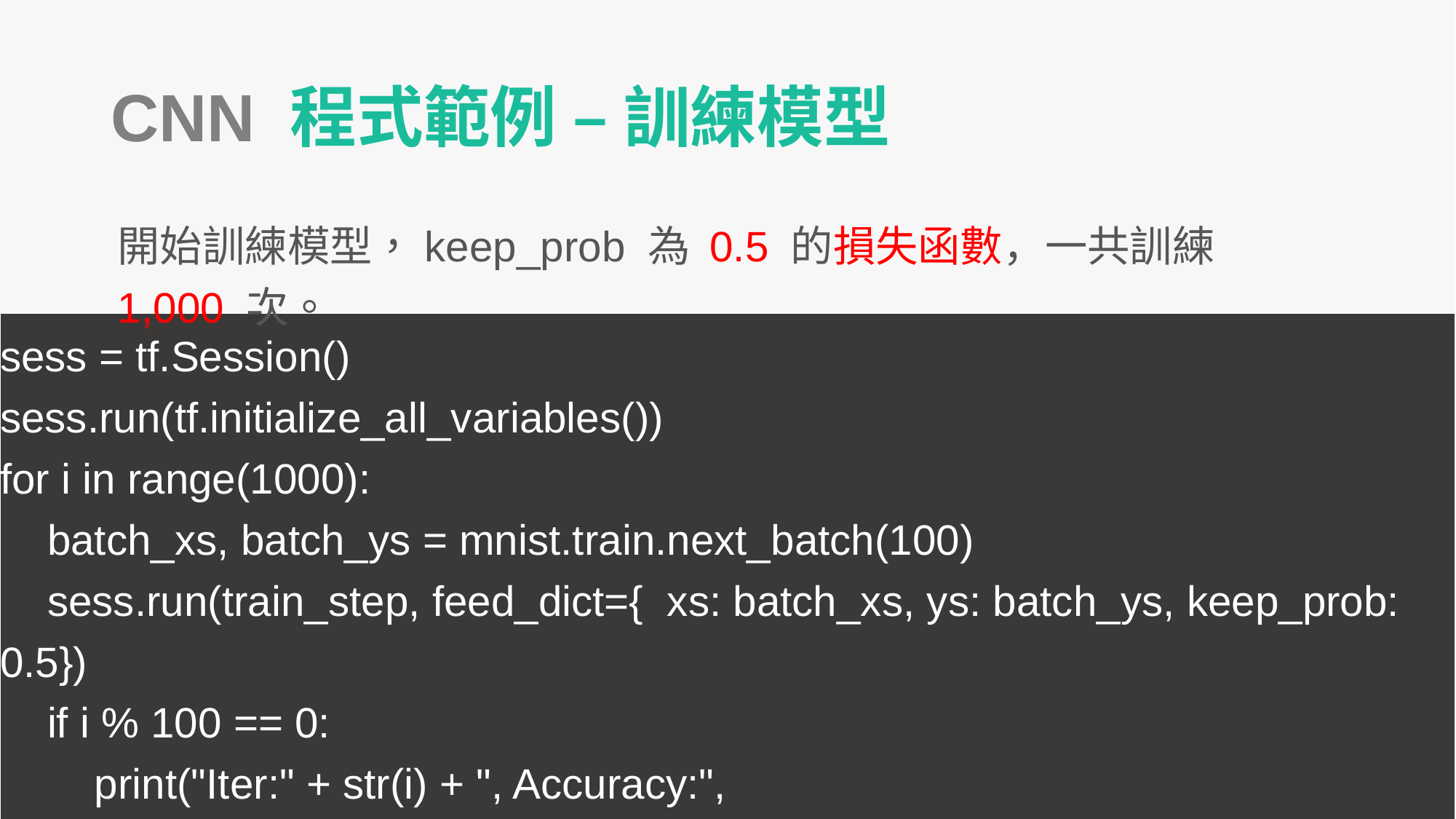

CNN 程式範例 – 訓練模型
開始訓練模型，keep_prob 為 0.5 的損失函數，一共訓練 1,000 次。
sess = tf.Session()
sess.run(tf.initialize_all_variables())
for i in range(1000):
    batch_xs, batch_ys = mnist.train.next_batch(100)
    sess.run(train_step, feed_dict={  xs: batch_xs, ys: batch_ys, keep_prob: 0.5})
    if i % 100 == 0:
        print("Iter:" + str(i) + ", Accuracy:",
                          compute_accuracy(mnist.test.images, mnist.test.labels))